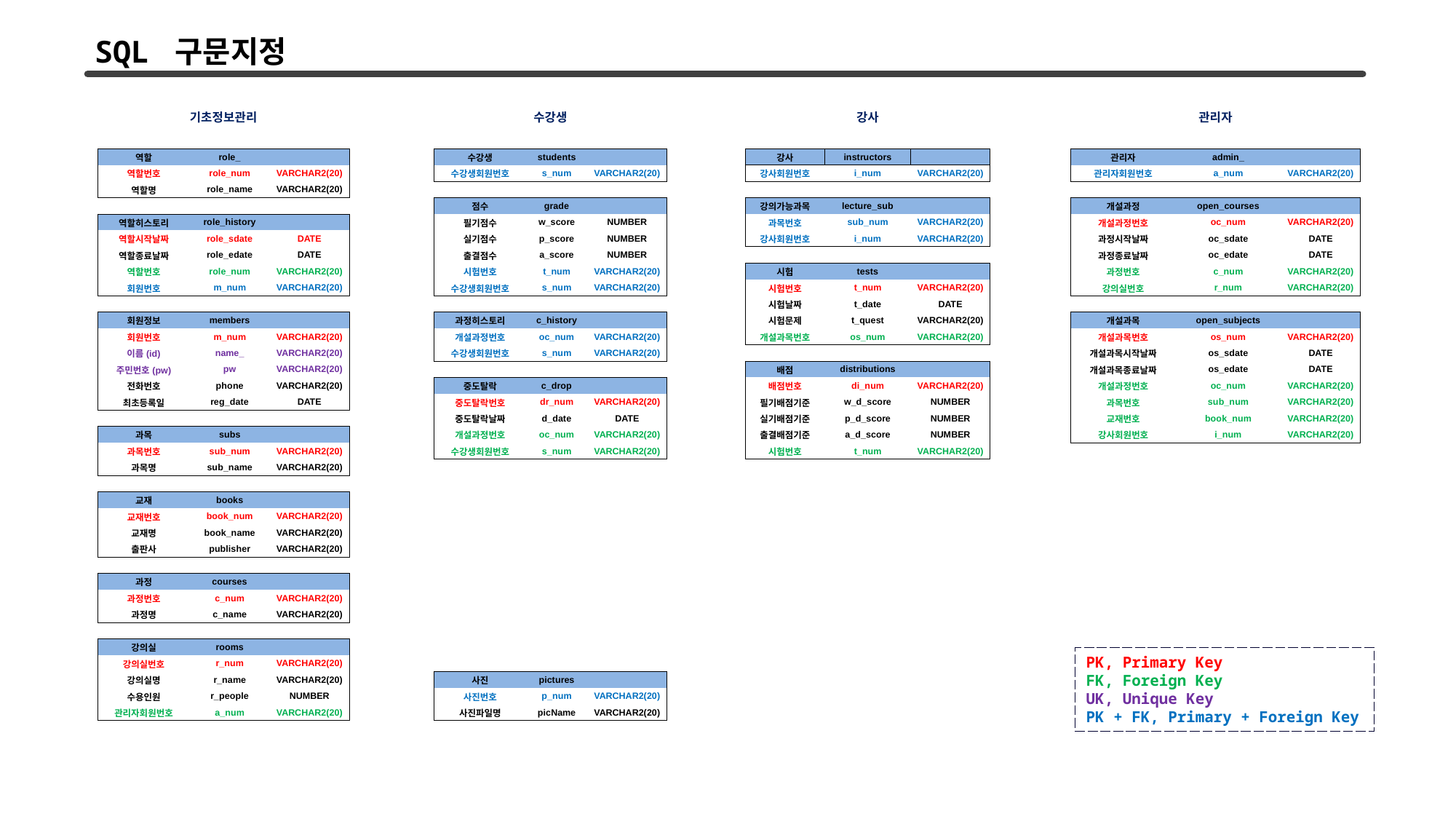

SQL 구문지정
| 기초정보관리 |  |  |  | 수강생 |  |  |  | 강사 |  |  |  | 관리자 |  |  |
| --- | --- | --- | --- | --- | --- | --- | --- | --- | --- | --- | --- | --- | --- | --- |
|  |  |  |  |  |  |  |  |  |  |  |  |  |  |  |
|  |  |  |  |  |  |  |  |  |  |  |  |  |  |  |
| 역할 | role\_ |  |  | 수강생 | students |  |  | 강사 | instructors |  |  | 관리자 | admin\_ |  |
| 역할번호 | role\_num | VARCHAR2(20) |  | 수강생회원번호 | s\_num | VARCHAR2(20) |  | 강사회원번호 | i\_num | VARCHAR2(20) |  | 관리자회원번호 | a\_num | VARCHAR2(20) |
| 역할명 | role\_name | VARCHAR2(20) |  |  |  |  |  |  |  |  |  |  |  |  |
|  |  |  |  | 점수 | grade |  |  | 강의가능과목 | lecture\_sub |  |  | 개설과정 | open\_courses |  |
| 역할히스토리 | role\_history |  |  | 필기점수 | w\_score | NUMBER |  | 과목번호 | sub\_num | VARCHAR2(20) |  | 개설과정번호 | oc\_num | VARCHAR2(20) |
| 역할시작날짜 | role\_sdate | DATE |  | 실기점수 | p\_score | NUMBER |  | 강사회원번호 | i\_num | VARCHAR2(20) |  | 과정시작날짜 | oc\_sdate | DATE |
| 역할종료날짜 | role\_edate | DATE |  | 출결점수 | a\_score | NUMBER |  |  |  |  |  | 과정종료날짜 | oc\_edate | DATE |
| 역할번호 | role\_num | VARCHAR2(20) |  | 시험번호 | t\_num | VARCHAR2(20) |  | 시험 | tests |  |  | 과정번호 | c\_num | VARCHAR2(20) |
| 회원번호 | m\_num | VARCHAR2(20) |  | 수강생회원번호 | s\_num | VARCHAR2(20) |  | 시험번호 | t\_num | VARCHAR2(20) |  | 강의실번호 | r\_num | VARCHAR2(20) |
|  |  |  |  |  |  |  |  | 시험날짜 | t\_date | DATE |  |  |  |  |
| 회원정보 | members |  |  | 과정히스토리 | c\_history |  |  | 시험문제 | t\_quest | VARCHAR2(20) |  | 개설과목 | open\_subjects |  |
| 회원번호 | m\_num | VARCHAR2(20) |  | 개설과정번호 | oc\_num | VARCHAR2(20) |  | 개설과목번호 | os\_num | VARCHAR2(20) |  | 개설과목번호 | os\_num | VARCHAR2(20) |
| 이름(id) | name\_ | VARCHAR2(20) |  | 수강생회원번호 | s\_num | VARCHAR2(20) |  |  |  |  |  | 개설과목시작날짜 | os\_sdate | DATE |
| 주민번호(pw) | pw | VARCHAR2(20) |  |  |  |  |  | 배점 | distributions |  |  | 개설과목종료날짜 | os\_edate | DATE |
| 전화번호 | phone | VARCHAR2(20) |  | 중도탈락 | c\_drop |  |  | 배점번호 | di\_num | VARCHAR2(20) |  | 개설과정번호 | oc\_num | VARCHAR2(20) |
| 최초등록일 | reg\_date | DATE |  | 중도탈락번호 | dr\_num | VARCHAR2(20) |  | 필기배점기준 | w\_d\_score | NUMBER |  | 과목번호 | sub\_num | VARCHAR2(20) |
|  |  |  |  | 중도탈락날짜 | d\_date | DATE |  | 실기배점기준 | p\_d\_score | NUMBER |  | 교재번호 | book\_num | VARCHAR2(20) |
| 과목 | subs |  |  | 개설과정번호 | oc\_num | VARCHAR2(20) |  | 출결배점기준 | a\_d\_score | NUMBER |  | 강사회원번호 | i\_num | VARCHAR2(20) |
| 과목번호 | sub\_num | VARCHAR2(20) |  | 수강생회원번호 | s\_num | VARCHAR2(20) |  | 시험번호 | t\_num | VARCHAR2(20) |  |  |  |  |
| 과목명 | sub\_name | VARCHAR2(20) |  |  |  |  |  |  |  |  |  |  |  |  |
|  |  |  |  |  |  |  |  |  |  |  |  |  |  |  |
| 교재 | books |  |  |  |  |  |  |  |  |  |  |  |  |  |
| 교재번호 | book\_num | VARCHAR2(20) |  |  |  |  |  |  |  |  |  |  |  |  |
| 교재명 | book\_name | VARCHAR2(20) |  |  |  |  |  |  |  |  |  |  |  |  |
| 출판사 | publisher | VARCHAR2(20) |  |  |  |  |  |  |  |  |  |  |  |  |
|  |  |  |  |  |  |  |  |  |  |  |  |  |  |  |
| 과정 | courses |  |  |  |  |  |  |  |  |  |  |  |  |  |
| 과정번호 | c\_num | VARCHAR2(20) |  |  |  |  |  |  |  |  |  |  |  |  |
| 과정명 | c\_name | VARCHAR2(20) |  |  |  |  |  |  |  |  |  |  |  |  |
|  |  |  |  |  |  |  |  |  |  |  |  |  |  |  |
| 강의실 | rooms |  |  |  |  |  |  |  |  |  |  |  |  |  |
| 강의실번호 | r\_num | VARCHAR2(20) |  |  |  |  |  |  |  |  |  |  |  |  |
| 강의실명 | r\_name | VARCHAR2(20) |  | 사진 | pictures |  |  |  |  |  |  |  |  |  |
| 수용인원 | r\_people | NUMBER |  | 사진번호 | p\_num | VARCHAR2(20) |  |  |  |  |  |  |  |  |
| 관리자회원번호 | a\_num | VARCHAR2(20) |  | 사진파일명 | picName | VARCHAR2(20) |  |  |  |  |  |  |  |  |
PK, Primary Key
FK, Foreign Key
UK, Unique Key
PK + FK, Primary + Foreign Key